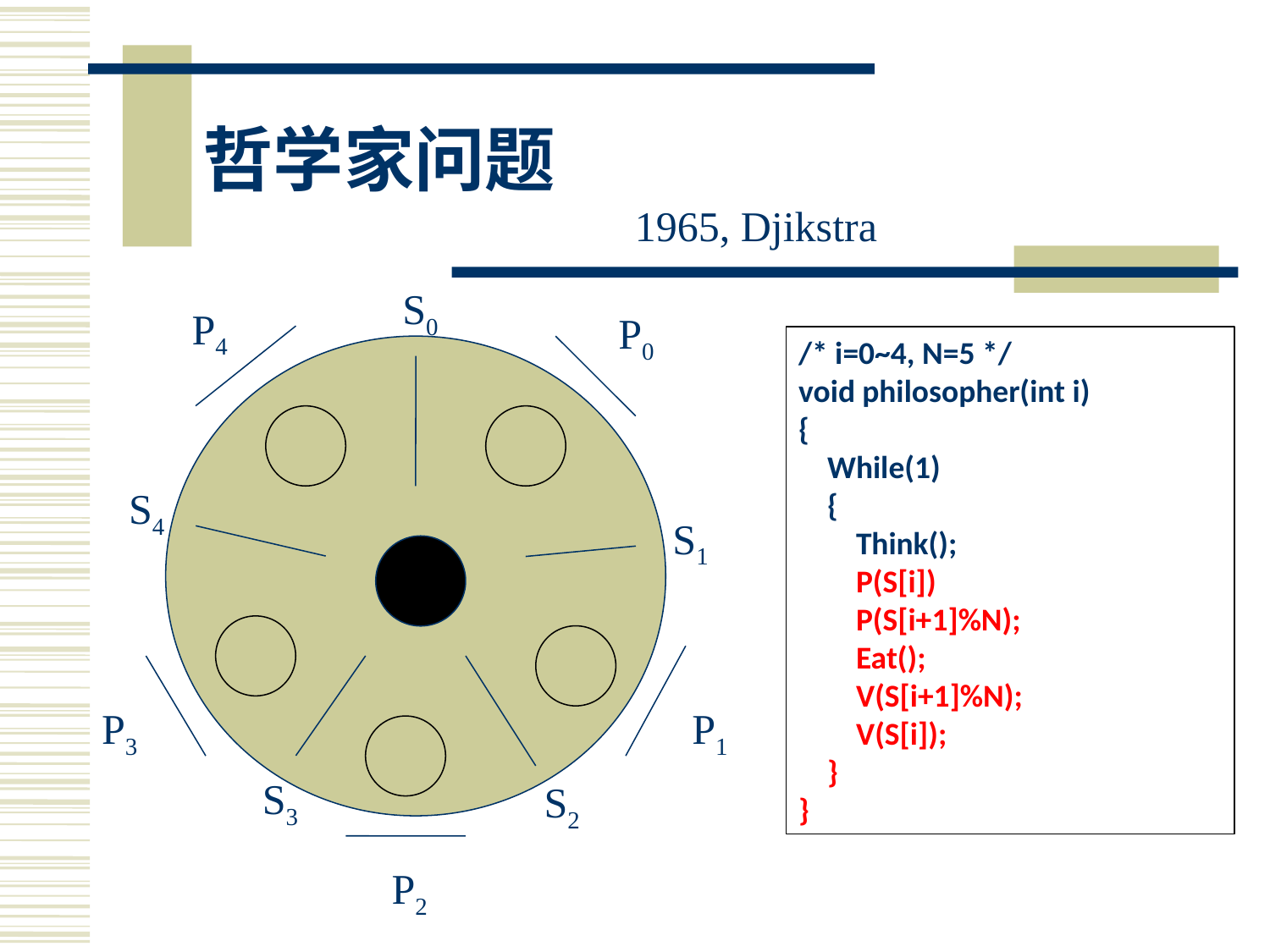

# 哲学家问题
1965, Djikstra
S0
P4
P0

S4
S1

P3
P1

S3
S2

P2
/* i=0~4, N=5 */
void philosopher(int i) {    While(1)
    {        Think();        P(S[i])        P(S[i+1]%N);        Eat();        V(S[i+1]%N);        V(S[i]);    }}